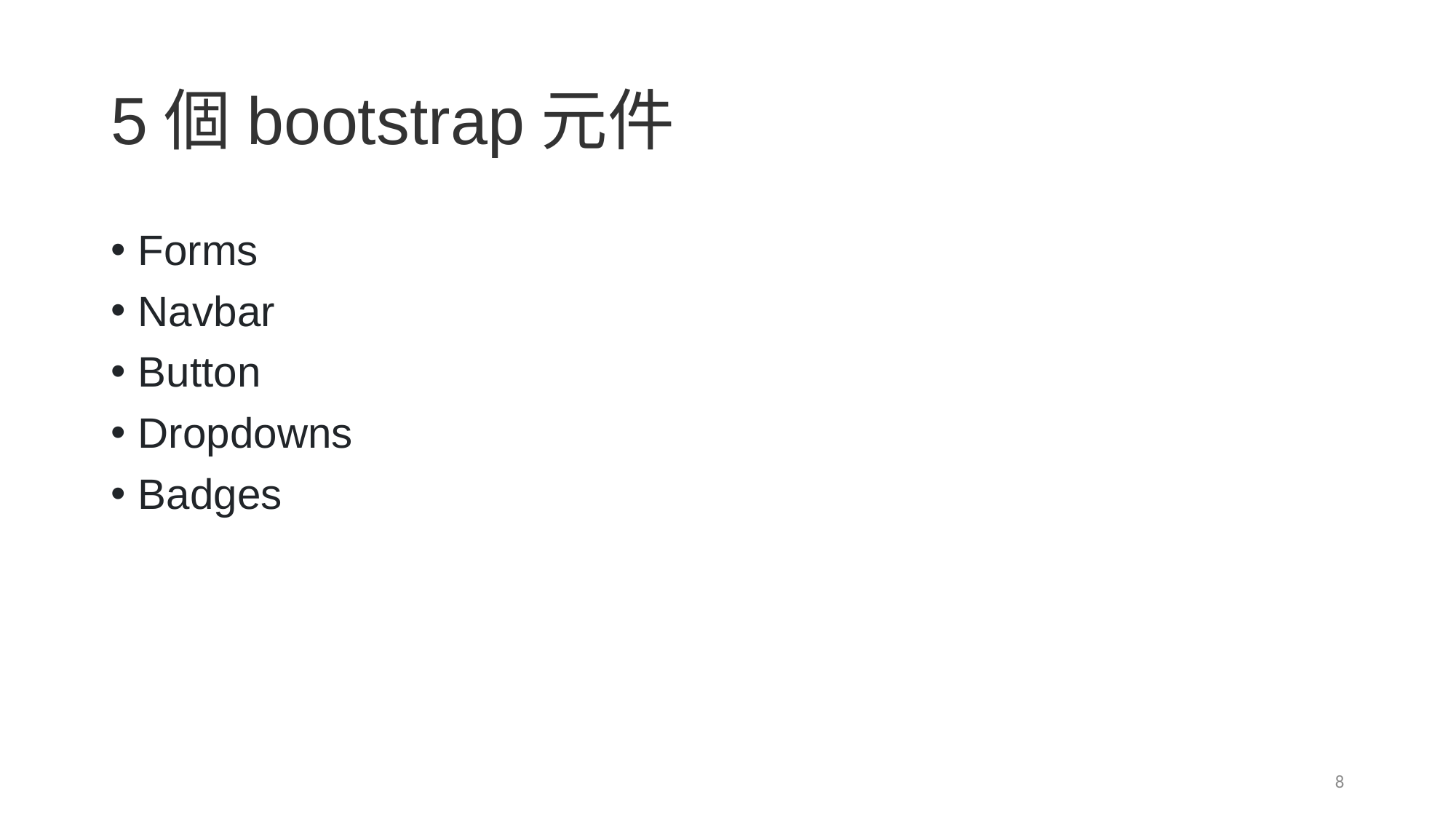

# 5個bootstrap元件
Forms
Navbar
Button
Dropdowns
Badges
8